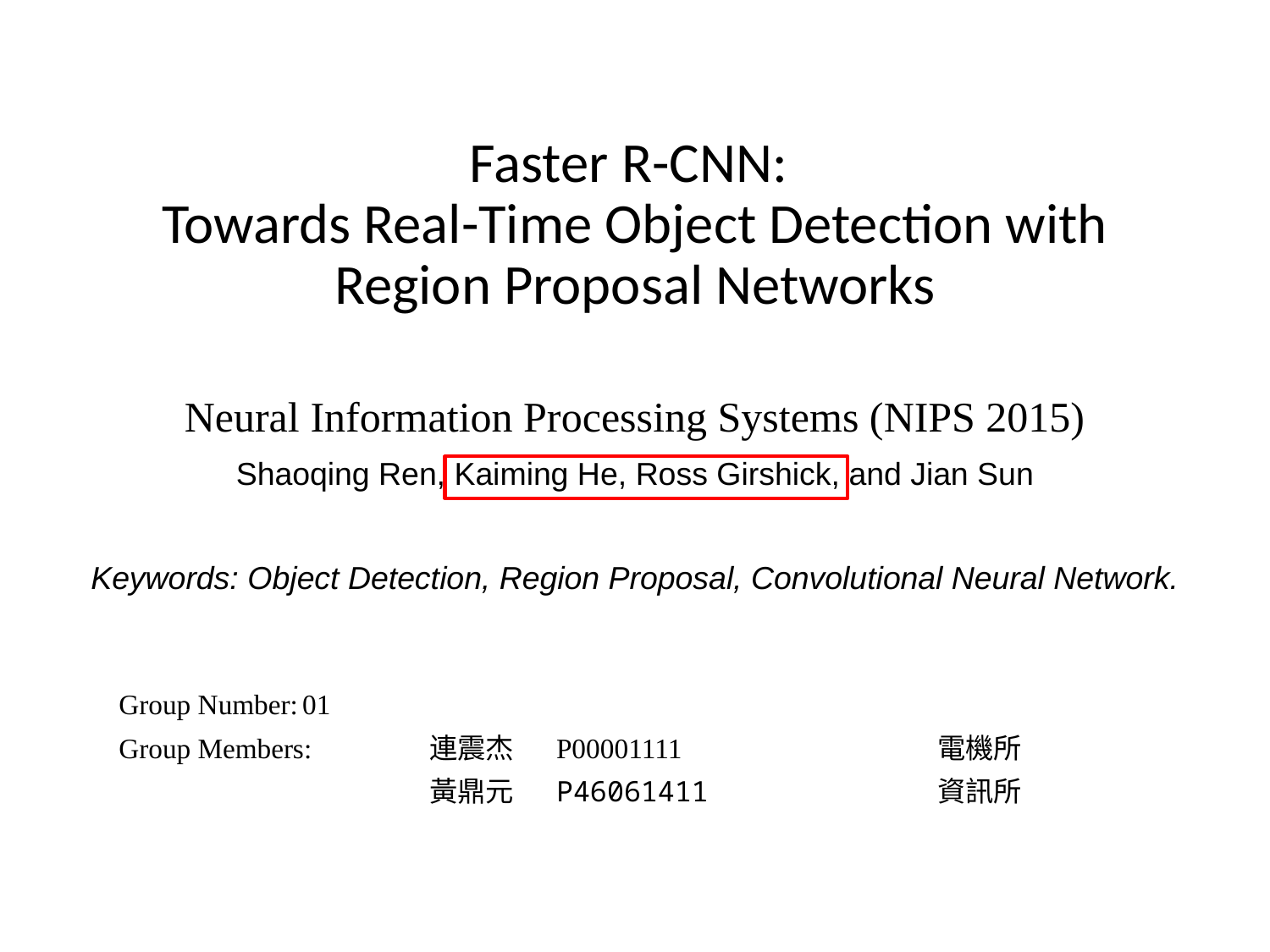

# Faster R-CNN: Towards Real-Time Object Detection with Region Proposal Networks
Neural Information Processing Systems (NIPS 2015)
Shaoqing Ren, Kaiming He, Ross Girshick, and Jian Sun

Keywords: Object Detection, Region Proposal, Convolutional Neural Network.

Group Number:	01
Group Members:  	連震杰    	P00001111 		電機所
			黃鼎元   	P46061411		資訊所